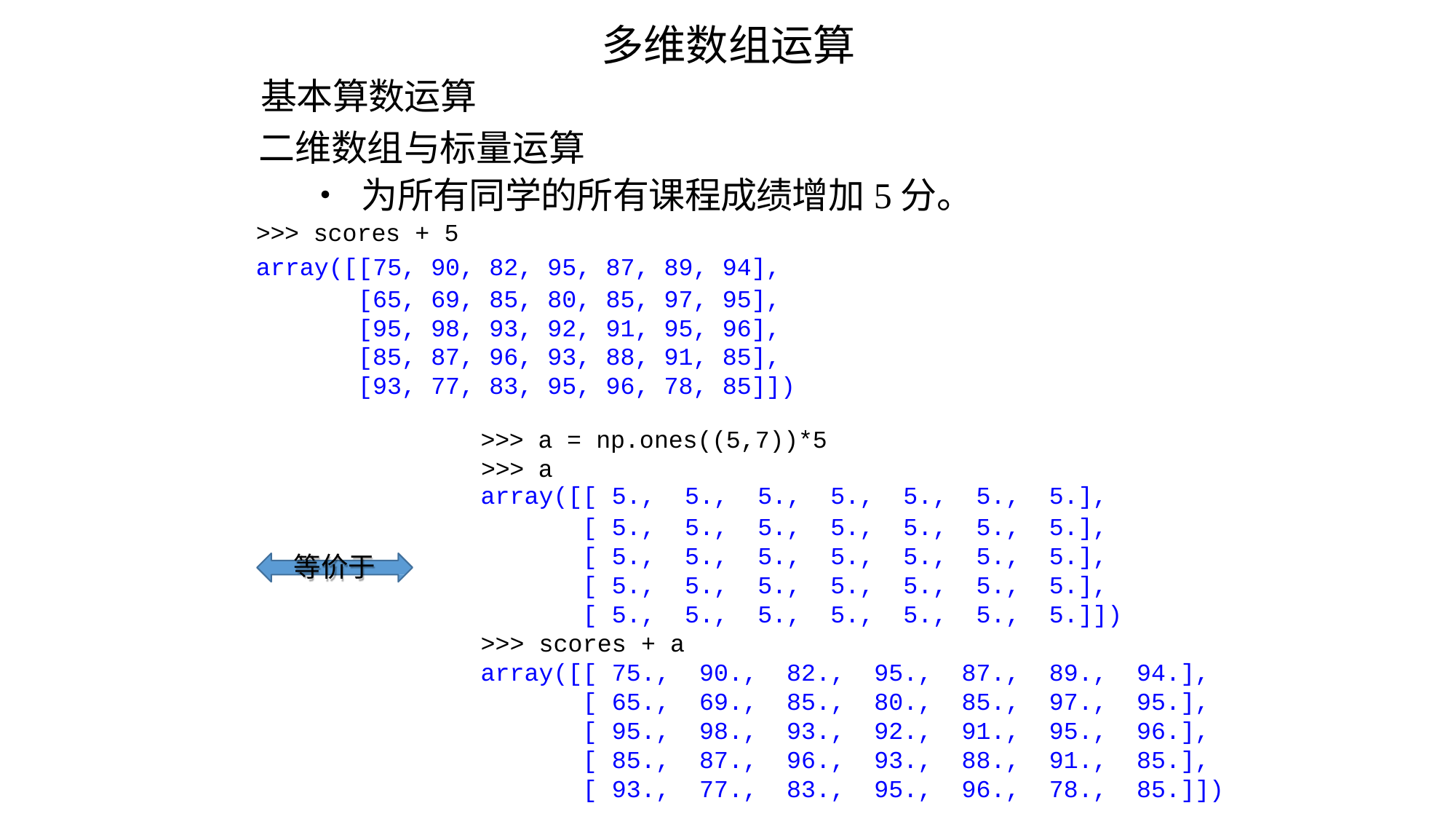

多维数组运算
基本算数运算
# 二维数组与标量运算
• 为所有同学的所有课程成绩增加5分。
>>> scores + 5
| array([[75, | 90, | 82, | 95, | 87, | 89, | 94], |
| --- | --- | --- | --- | --- | --- | --- |
| [65, | 69, | 85, | 80, | 85, | 97, | 95], |
| [95, | 98, | 93, | 92, | 91, | 95, | 96], |
| [85, | 87, | 96, | 93, | 88, | 91, | 85], |
| [93, | 77, | 83, | 95, | 96, | 78, | 85]]) |
>>> a = np.ones((5,7))*5
>>> a

等价于
| array([[ | 5., | 5., |  | 5., |  | 5., |  | 5., | 5., | 5.], |  |
| --- | --- | --- | --- | --- | --- | --- | --- | --- | --- | --- | --- |
| [ | 5., | 5., |  | 5., |  | 5., |  | 5., | 5., | 5.], |  |
| [ | 5., | 5., |  | 5., |  | 5., |  | 5., | 5., | 5.], |  |
| [ | 5., | 5., |  | 5., |  | 5., |  | 5., | 5., | 5.], |  |
| [ | 5., | 5., |  | 5., |  | 5., |  | 5., | 5., | 5.]]) |  |
| >>> scores + |  | a |  |  |  |  |  |  |  |  |  |
| array([[ | 75., |  | 90., |  | 82., |  | 95., |  | 87., | 89., | 94.], |
| [ | 65., |  | 69., |  | 85., |  | 80., |  | 85., | 97., | 95.], |
| [ | 95., |  | 98., |  | 93., |  | 92., |  | 91., | 95., | 96.], |
| [ | 85., |  | 87., |  | 96., |  | 93., |  | 88., | 91., | 85.], |
| [ | 93., |  | 77., |  | 83., |  | 95., |  | 96., | 78., | 85.]]) |